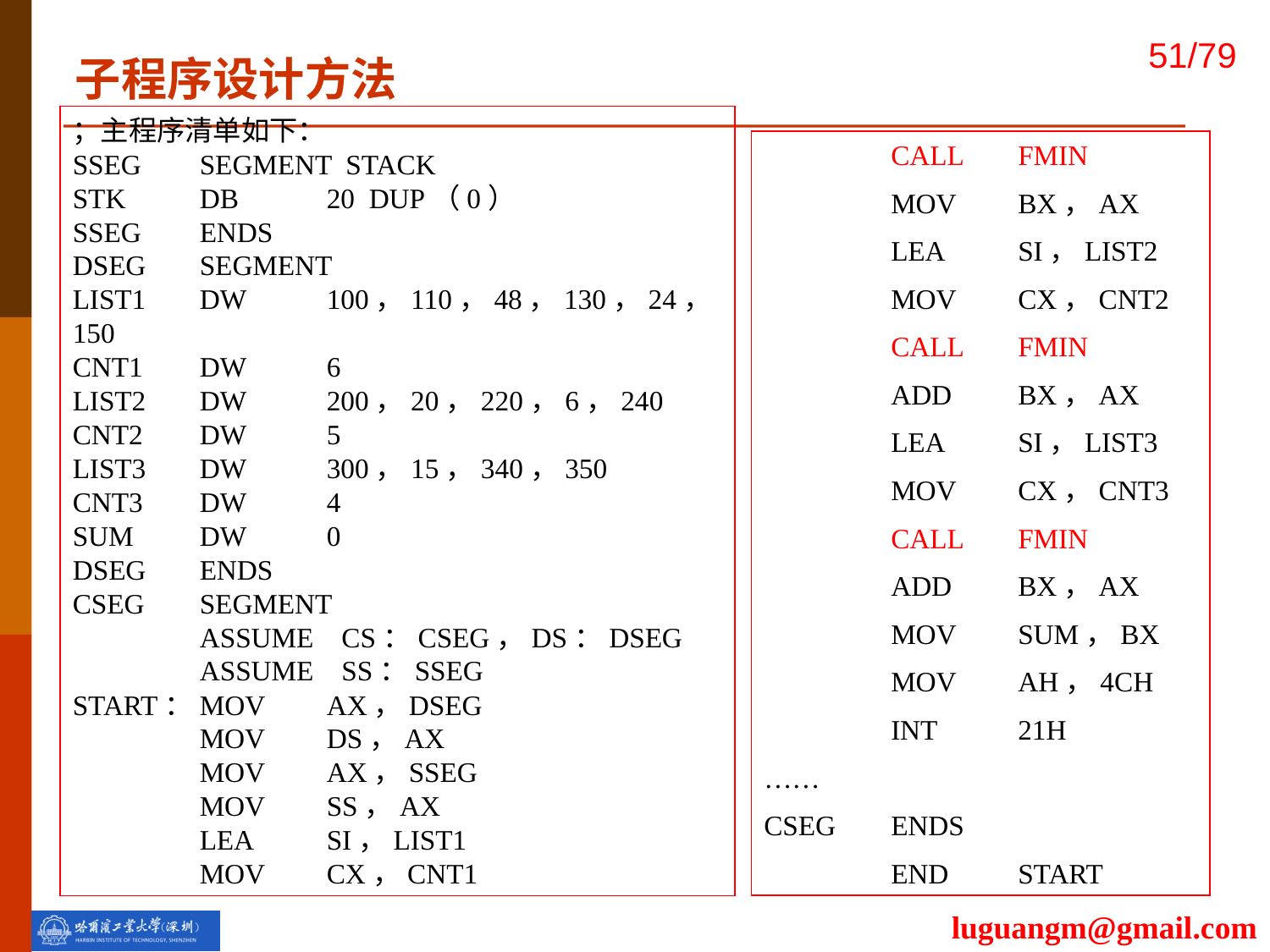

子程序设计方法
；主程序清单如下：
SSEG	SEGMENT  STACK
STK	DB	20  DUP（0）
SSEG	ENDS
DSEG	SEGMENT
LIST1	DW	100，110，48，130，24，150
CNT1	DW	6
LIST2	DW	200，20，220，6，240
CNT2	DW	5
LIST3	DW	300，15，340，350
CNT3	DW	4
SUM	DW	0
DSEG	ENDS
CSEG	SEGMENT
	ASSUME    CS：CSEG，DS：DSEG
	ASSUME    SS：SSEG
START：MOV	AX，DSEG
	MOV	DS，AX
	MOV	AX，SSEG
	MOV	SS，AX
	LEA	SI，LIST1
	MOV	CX，CNT1
	CALL	FMIN
	MOV	BX，AX
	LEA	SI，LIST2
	MOV	CX，CNT2
	CALL	FMIN
	ADD	BX，AX
	LEA	SI，LIST3
	MOV	CX，CNT3
	CALL	FMIN
	ADD	BX，AX
	MOV	SUM，BX
	MOV	AH，4CH
	INT	21H
……
CSEG	ENDS
	END	START